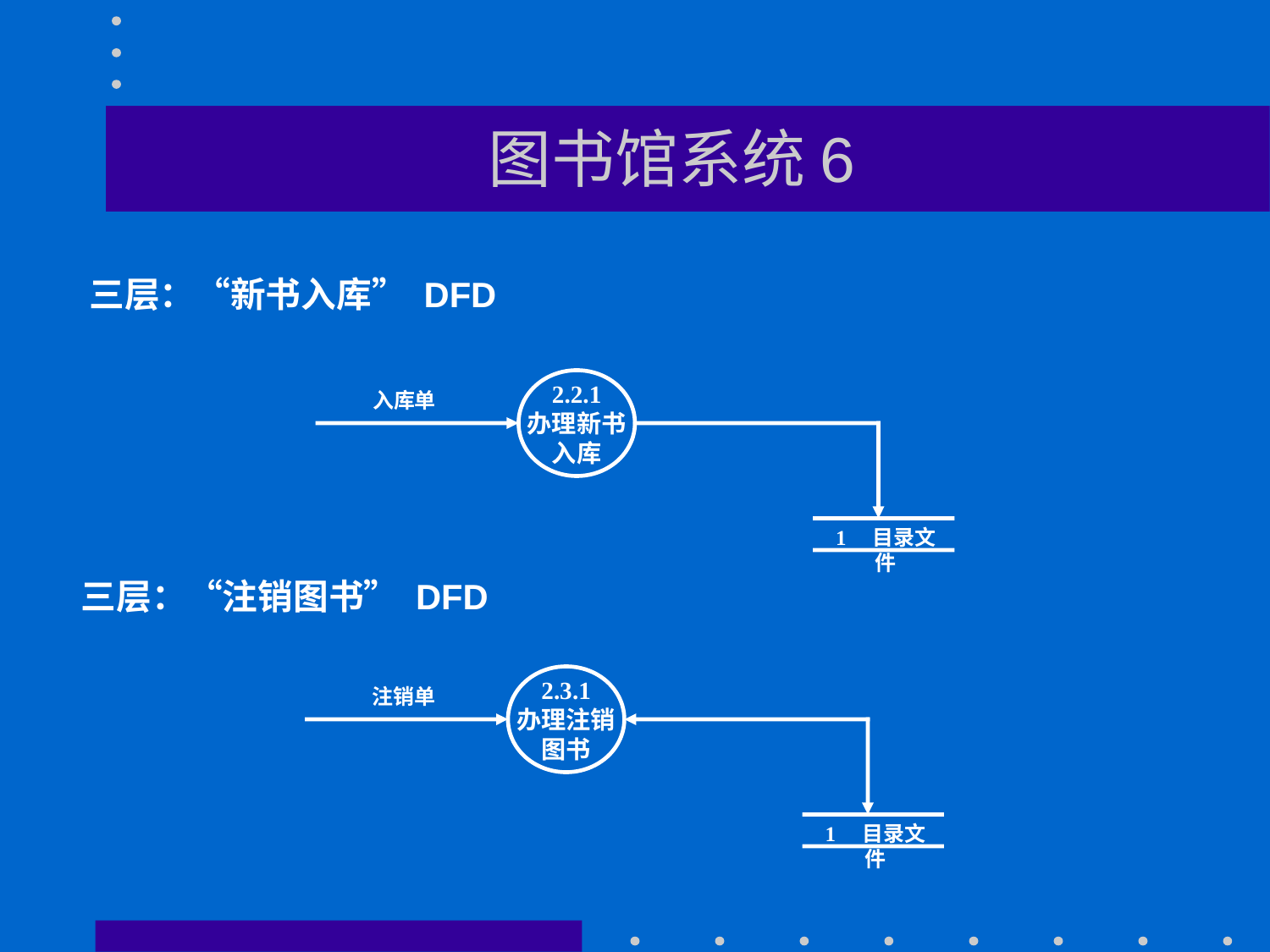

# 图书馆系统6
三层：“新书入库” DFD
2.2.1
办理新书
入库
入库单

1    目录文件

三层：“注销图书” DFD

2.3.1
办理注销
图书
注销单

1    目录文件

90